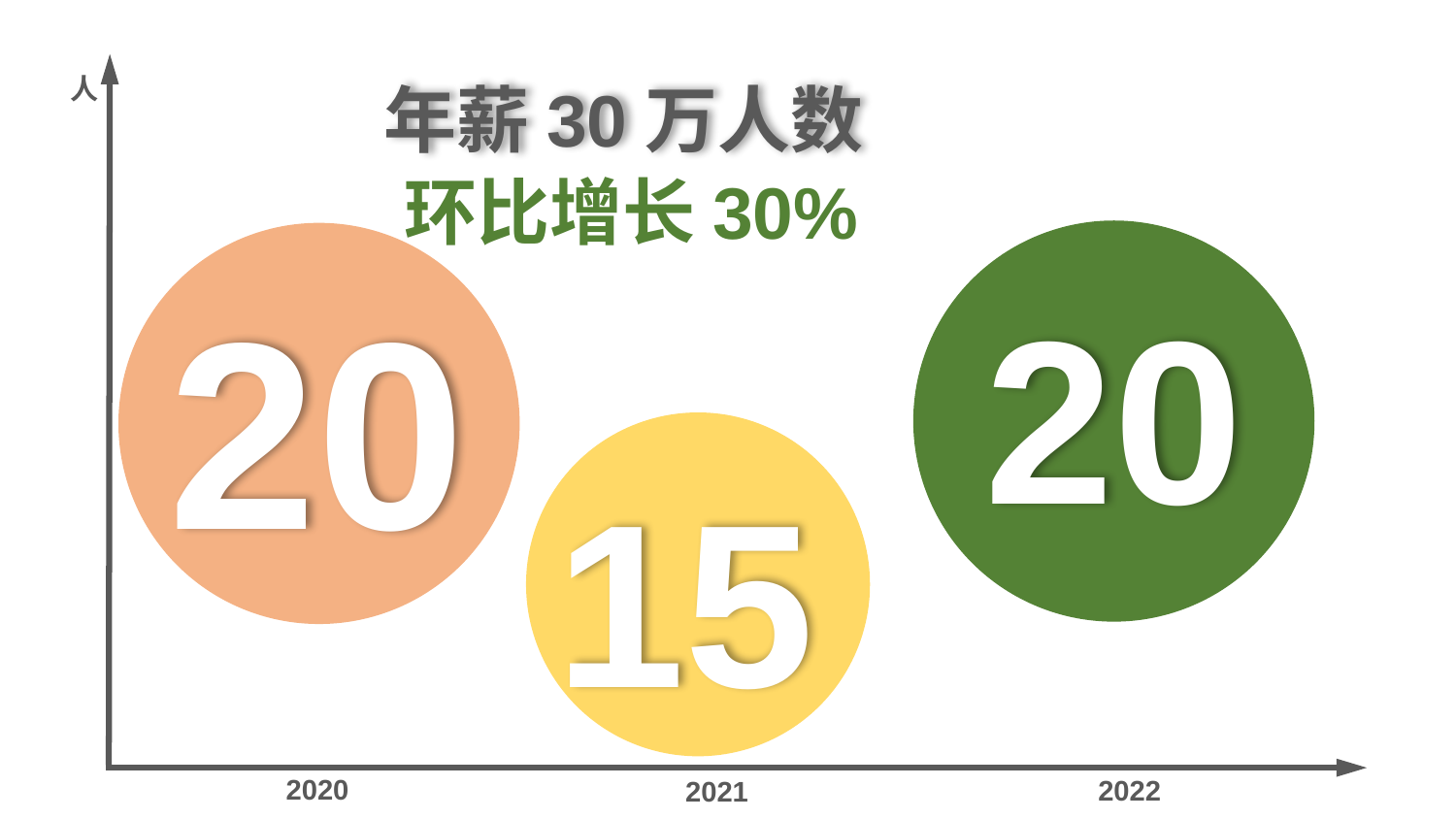

年薪30万人数
人
环比增长30%

20
20

15

2020
2022
2021